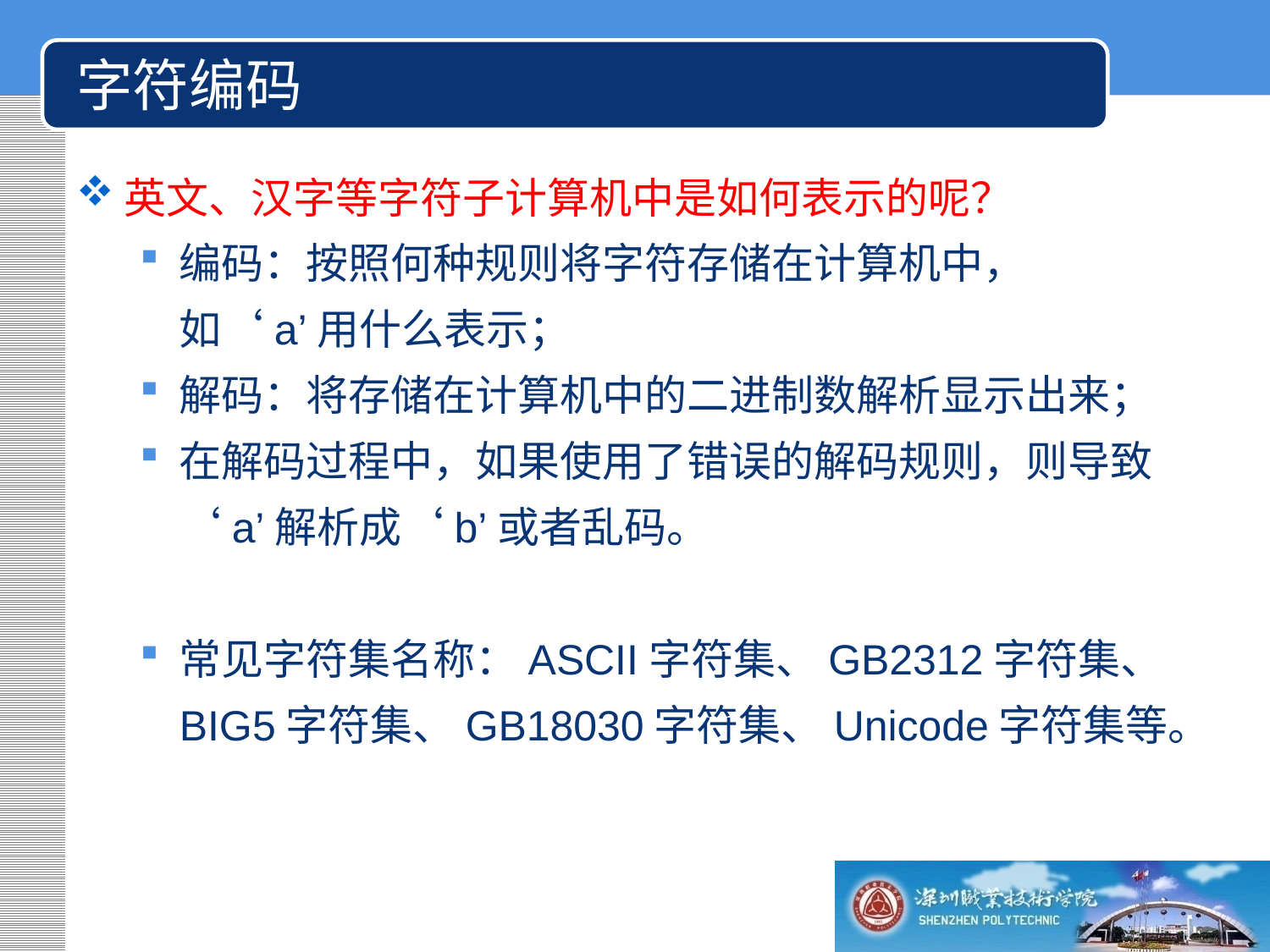

# 字符编码
英文、汉字等字符子计算机中是如何表示的呢？
编码：按照何种规则将字符存储在计算机中，如‘a’用什么表示；
解码：将存储在计算机中的二进制数解析显示出来；
在解码过程中，如果使用了错误的解码规则，则导致‘a’解析成‘b’或者乱码。

常见字符集名称：ASCII字符集、GB2312字符集、BIG5字符集、GB18030字符集、Unicode字符集等。